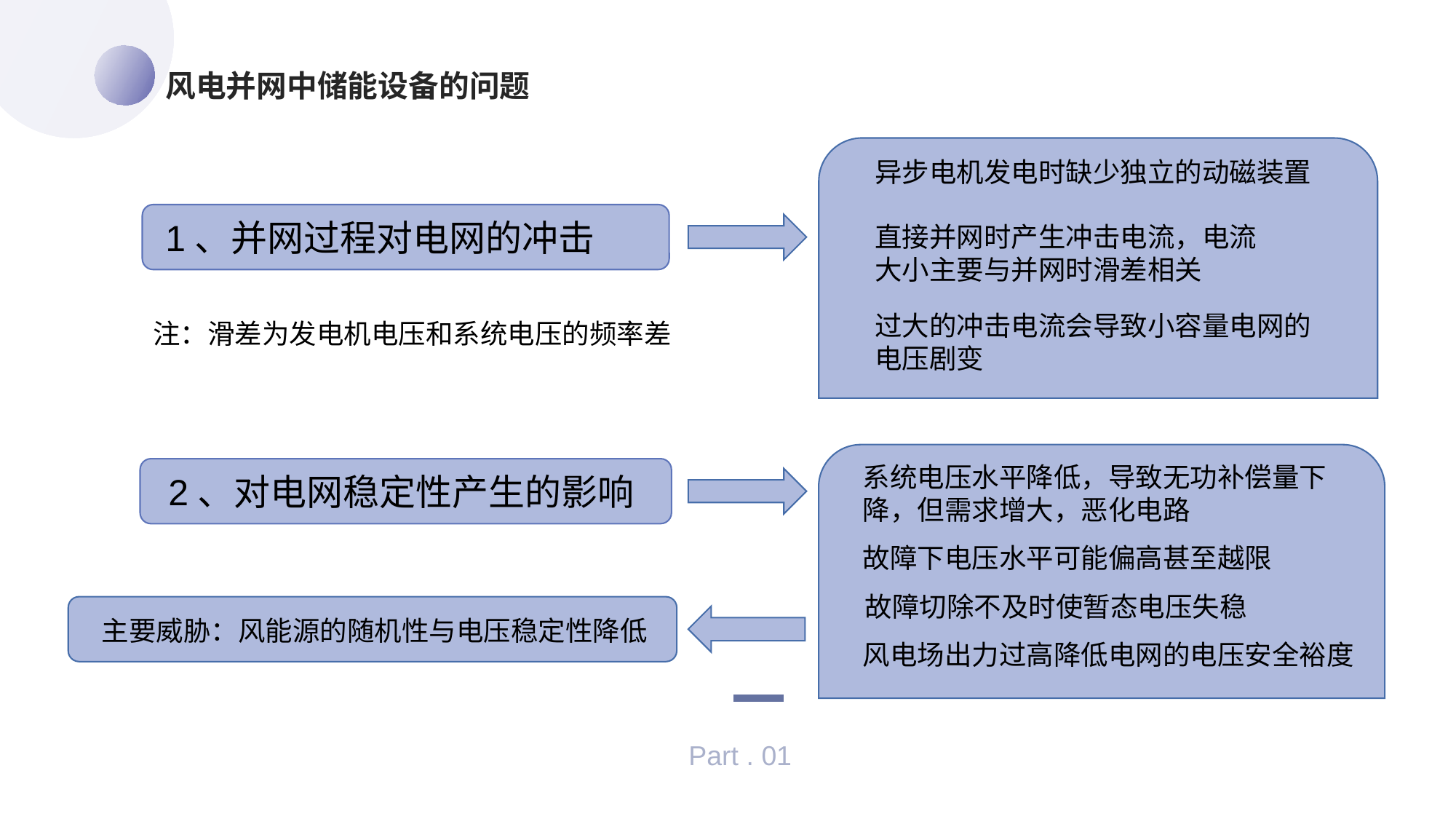

风电并网中储能设备的问题
https://www.ypppt.com/

异步电机发电时缺少独立的动磁装置

1、并网过程对电网的冲击
直接并网时产生冲击电流，电流大小主要与并网时滑差相关

过大的冲击电流会导致小容量电网的电压剧变
注：滑差为发电机电压和系统电压的频率差

系统电压水平降低，导致无功补偿量下降，但需求增大，恶化电路

2、对电网稳定性产生的影响

故障下电压水平可能偏高甚至越限
故障切除不及时使暂态电压失稳

主要威胁：风能源的随机性与电压稳定性降低

风电场出力过高降低电网的电压安全裕度
Part . 01